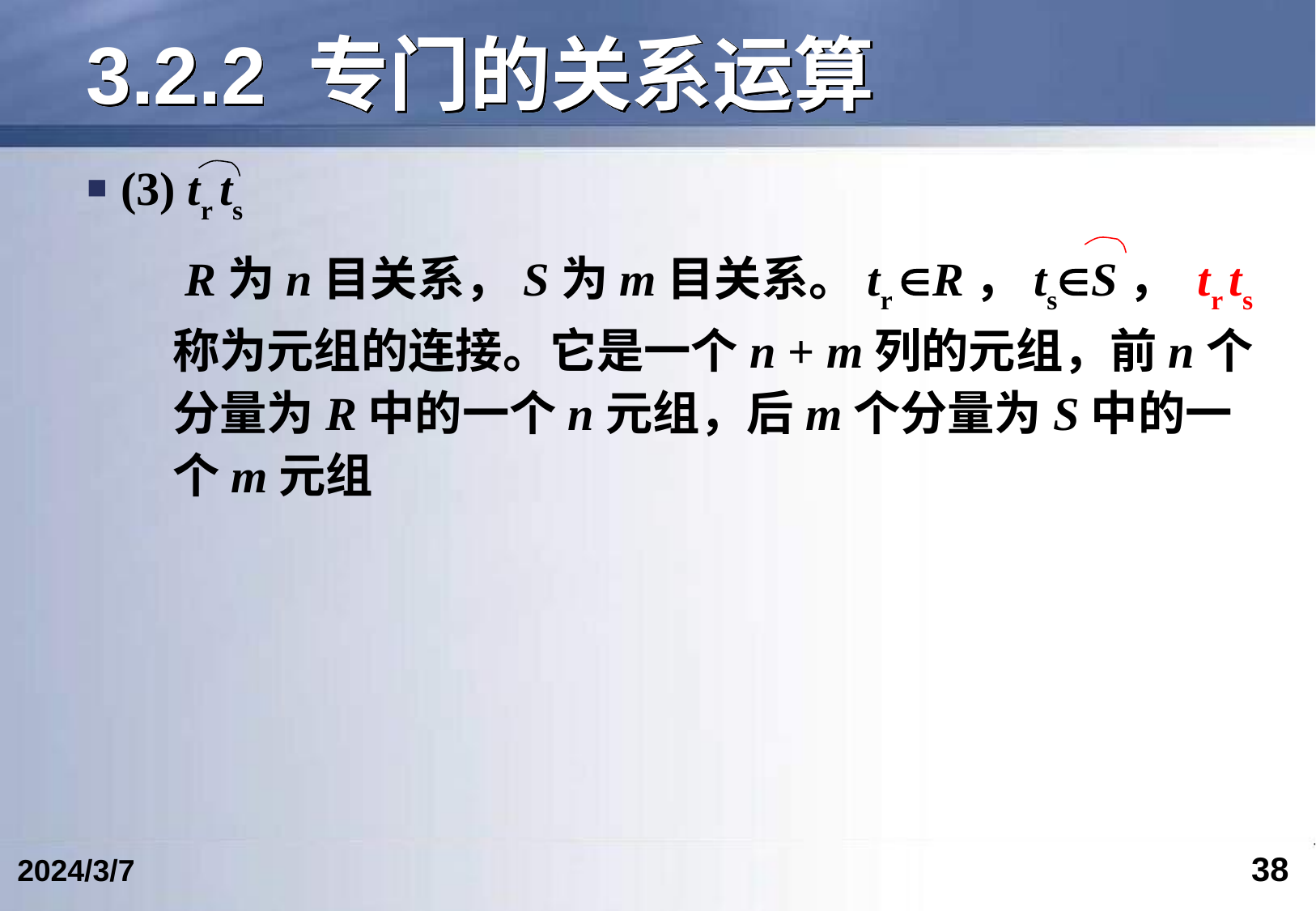

# 3.2.2 专门的关系运算
(3) tr ts
    R为n目关系，S为m目关系。tr ∈R，ts∈S， tr ts称为元组的连接。它是一个n + m列的元组，前n个分量为R中的一个n元组，后m个分量为S中的一个m元组

38
2024/3/7